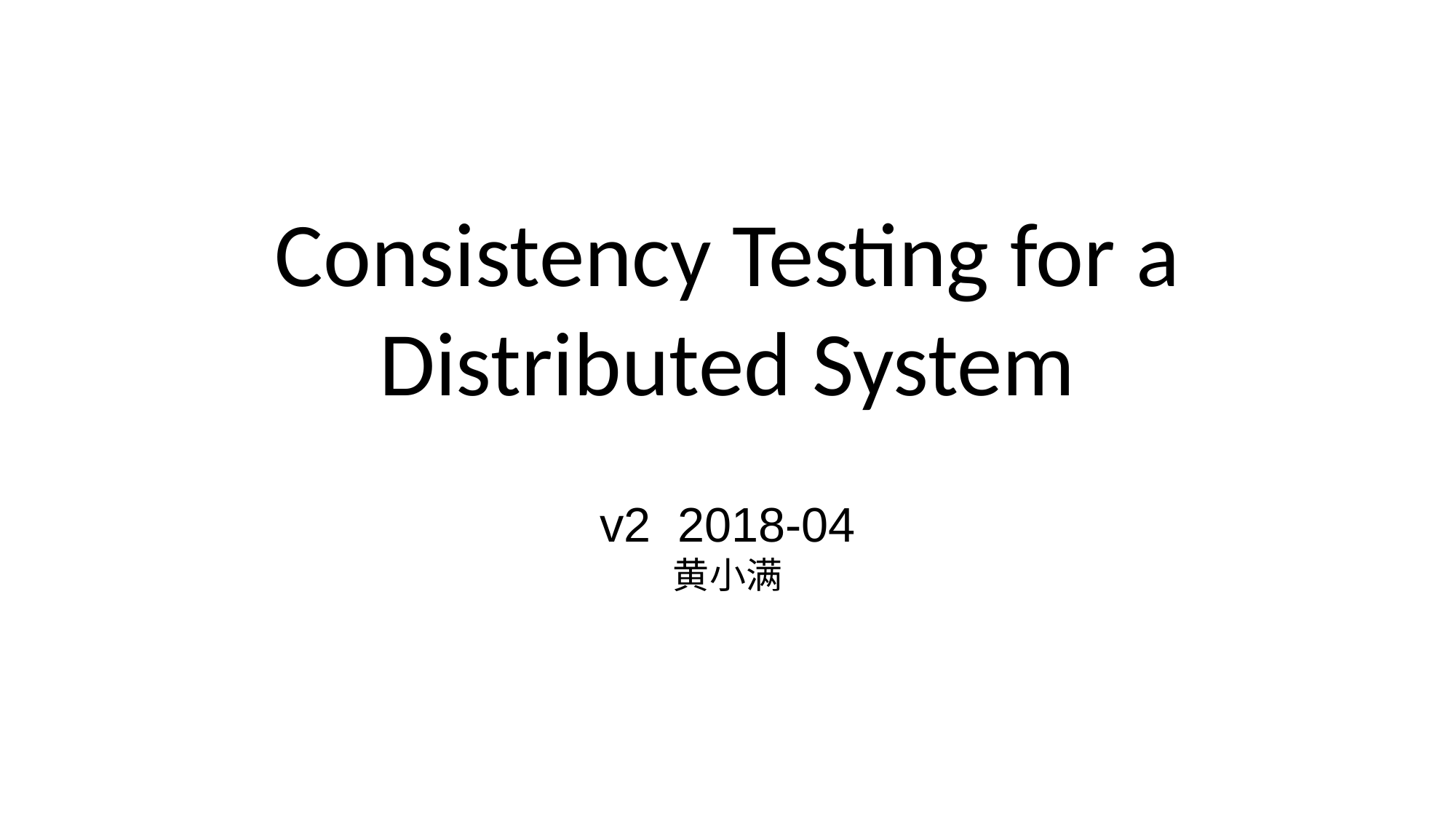

Consistency Testing for a Distributed System

v2  2018-04
黄小满